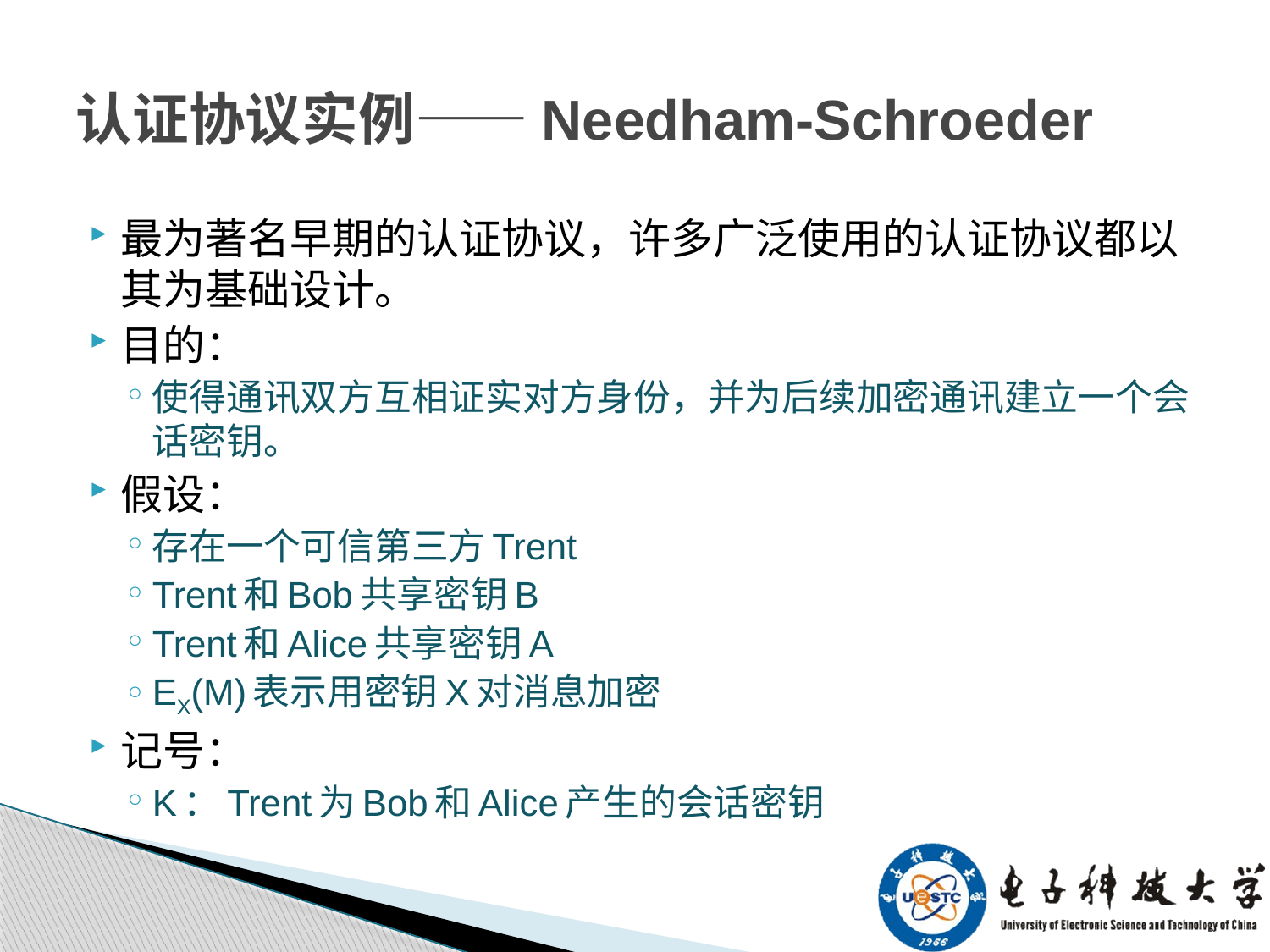

# 认证协议实例——Needham-Schroeder
最为著名早期的认证协议，许多广泛使用的认证协议都以其为基础设计。
目的：
使得通讯双方互相证实对方身份，并为后续加密通讯建立一个会话密钥。
假设：
存在一个可信第三方Trent
Trent和Bob共享密钥B
Trent和Alice共享密钥A
EX(M)表示用密钥X对消息加密
记号：
K：Trent为Bob和Alice产生的会话密钥